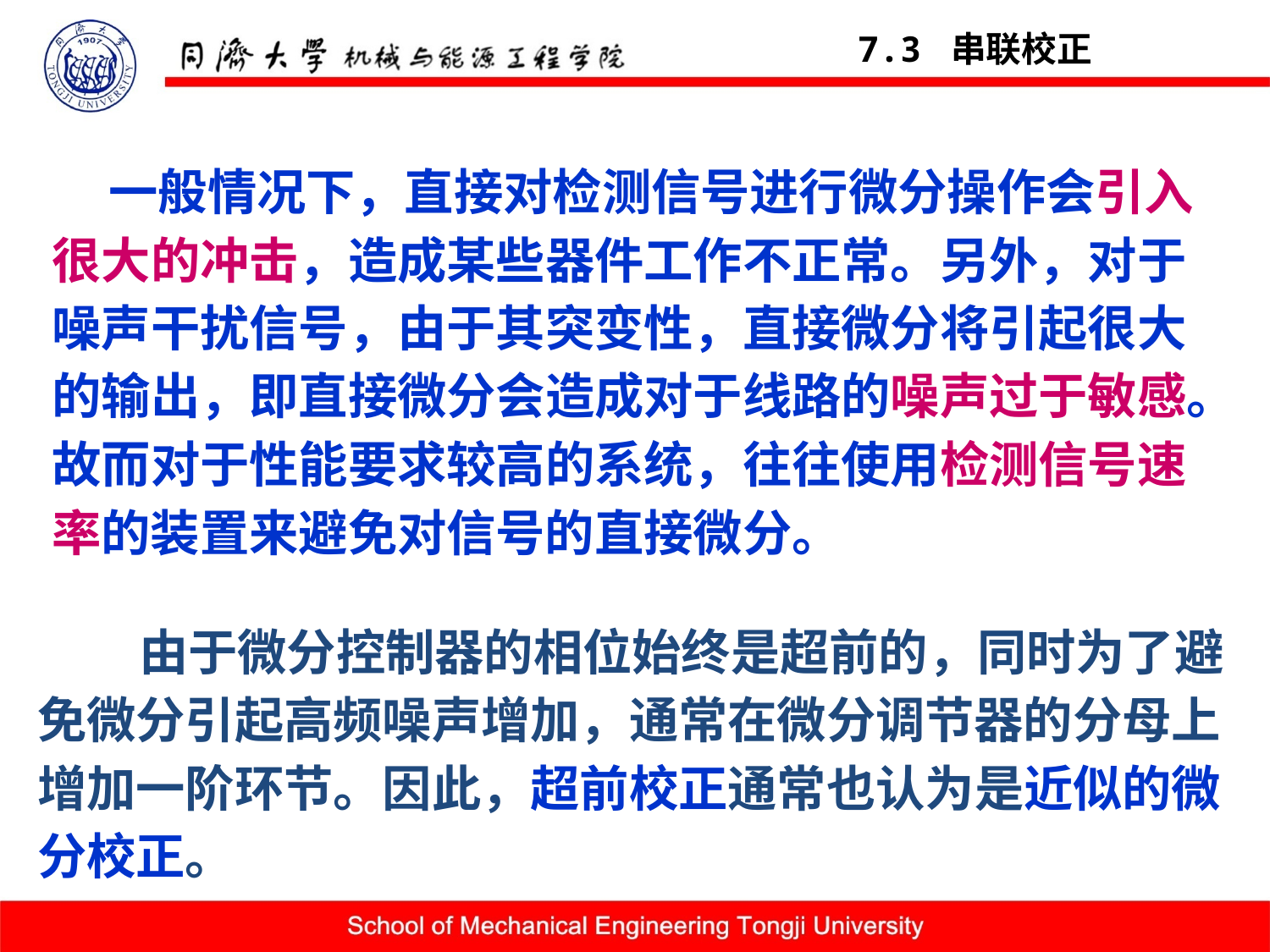

7.3 串联校正
    一般情况下，直接对检测信号进行微分操作会引入很大的冲击，造成某些器件工作不正常。另外，对于噪声干扰信号，由于其突变性，直接微分将引起很大的输出，即直接微分会造成对于线路的噪声过于敏感。故而对于性能要求较高的系统，往往使用检测信号速率的装置来避免对信号的直接微分。

        由于微分控制器的相位始终是超前的，同时为了避免微分引起高频噪声增加，通常在微分调节器的分母上增加一阶环节。因此，超前校正通常也认为是近似的微分校正。